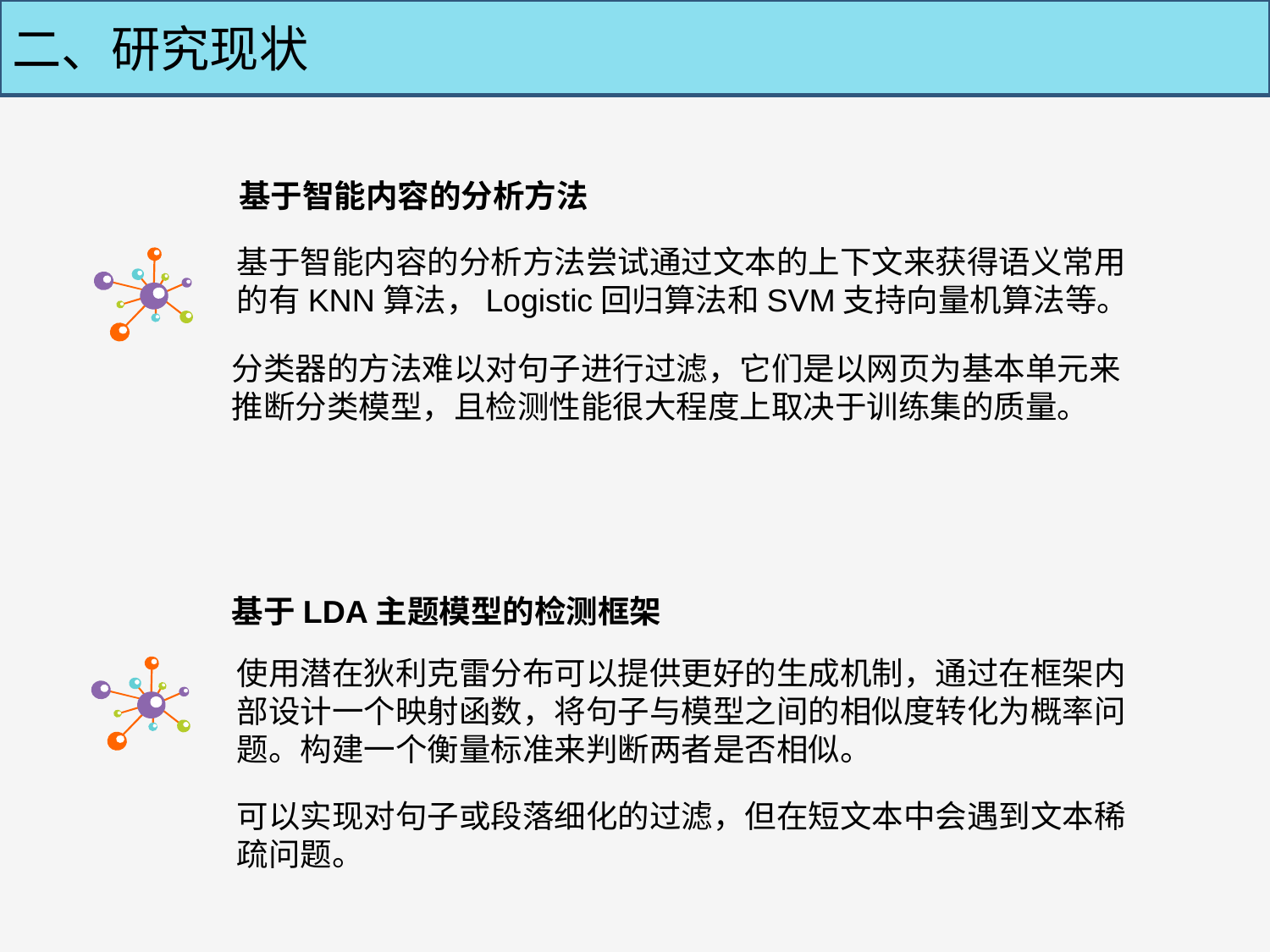

二、研究现状
基于智能内容的分析方法
基于智能内容的分析方法尝试通过文本的上下文来获得语义常用的有KNN算法，Logistic回归算法和SVM支持向量机算法等。

分类器的方法难以对句子进行过滤，它们是以网页为基本单元来推断分类模型，且检测性能很大程度上取决于训练集的质量。
基于LDA主题模型的检测框架
使用潜在狄利克雷分布可以提供更好的生成机制，通过在框架内部设计一个映射函数，将句子与模型之间的相似度转化为概率问题。构建一个衡量标准来判断两者是否相似。

可以实现对句子或段落细化的过滤，但在短文本中会遇到文本稀疏问题。